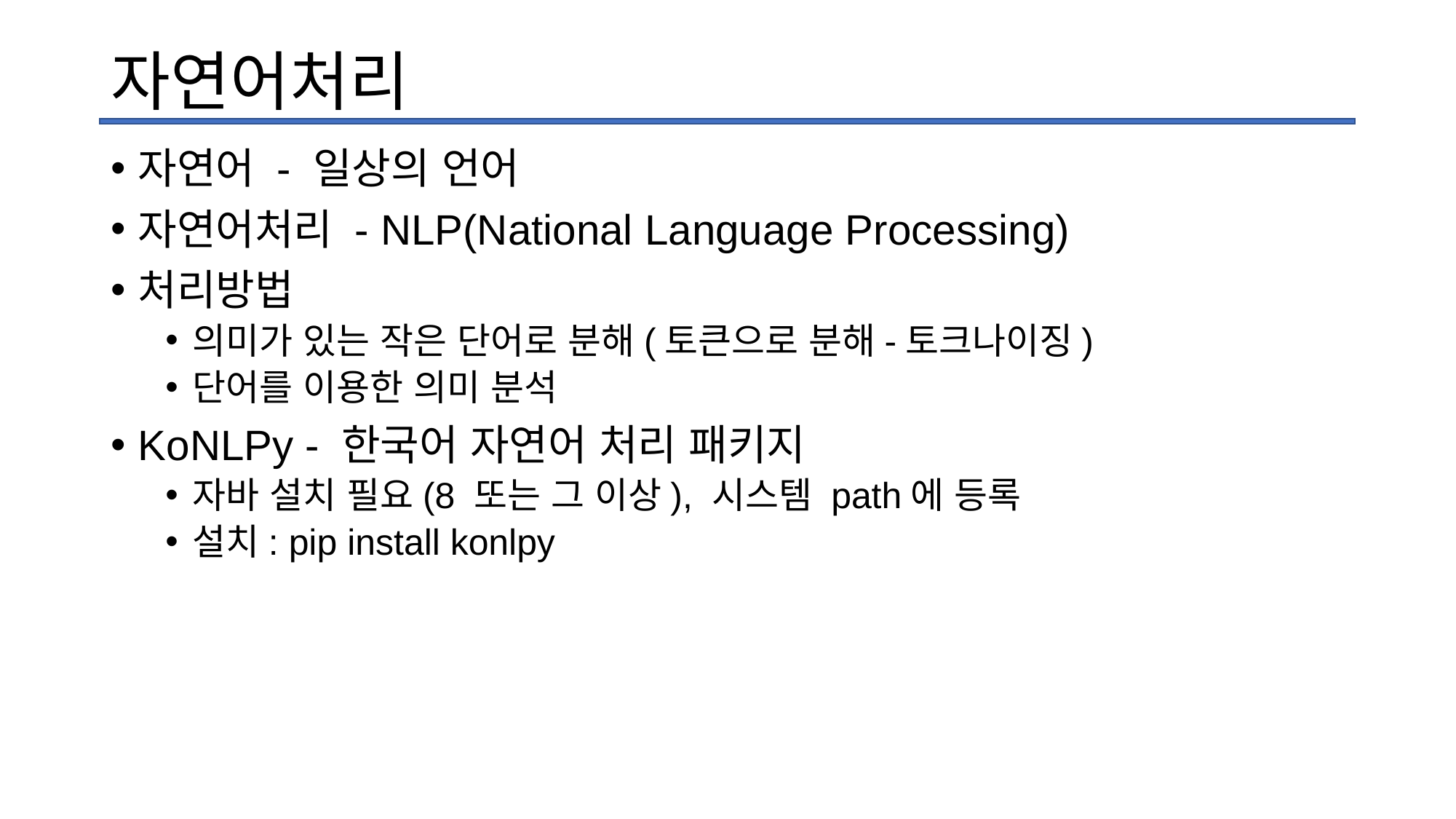

# 자연어처리
자연어 - 일상의 언어
자연어처리 - NLP(National Language Processing)
처리방법
의미가 있는 작은 단어로 분해(토큰으로 분해-토크나이징)
단어를 이용한 의미 분석
KoNLPy - 한국어 자연어 처리 패키지
자바 설치 필요(8 또는 그 이상), 시스템 path에 등록
설치: pip install konlpy